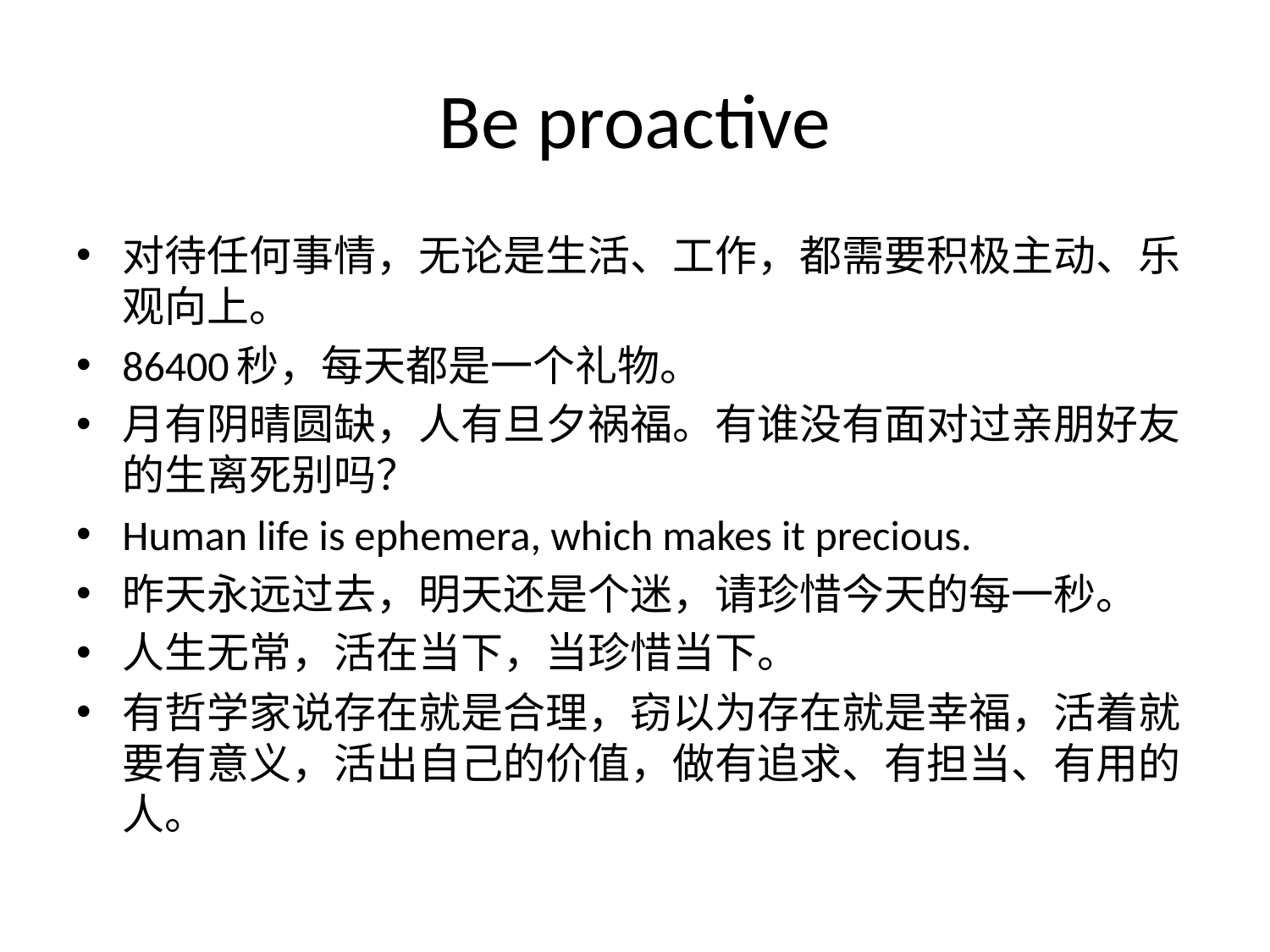

# Be proactive
对待任何事情，无论是生活、工作，都需要积极主动、乐观向上。
86400秒，每天都是一个礼物。
月有阴晴圆缺，人有旦夕祸福。有谁没有面对过亲朋好友的生离死别吗？
Human life is ephemera, which makes it precious.
昨天永远过去，明天还是个迷，请珍惜今天的每一秒。
人生无常，活在当下，当珍惜当下。
有哲学家说存在就是合理，窃以为存在就是幸福，活着就要有意义，活出自己的价值，做有追求、有担当、有用的人。